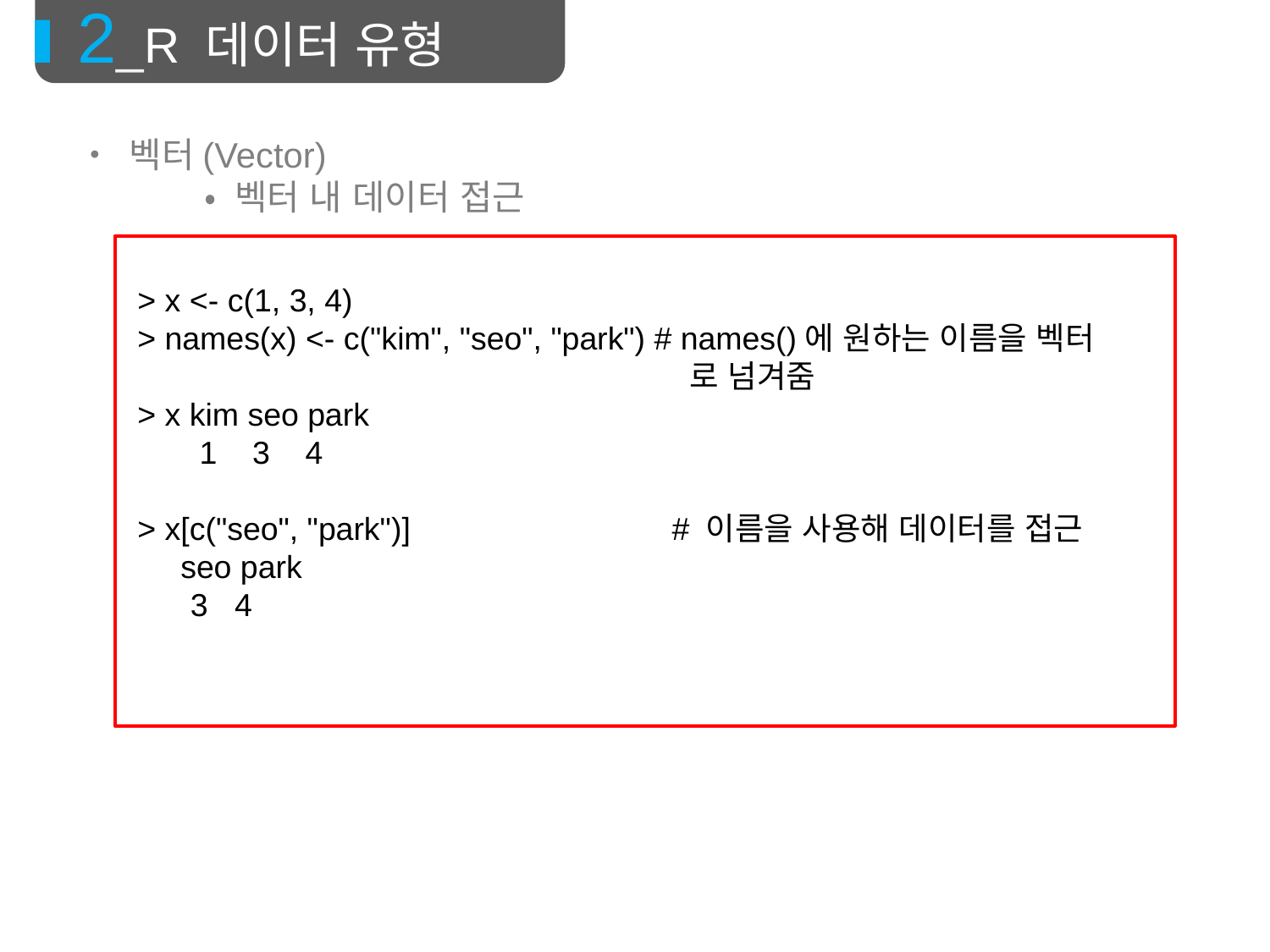

2_R 데이터 유형

• 벡터(Vector)
	• 벡터 내 데이터 접근

> x <- c(1, 3, 4)
> names(x) <- c("kim", "seo", "park") # names()에 원하는 이름을 벡터				     로 넘겨줌
> x kim seo park
       1    3    4
> x[c("seo", "park")] 		   # 이름을 사용해 데이터를 접근
    seo park
      3   4